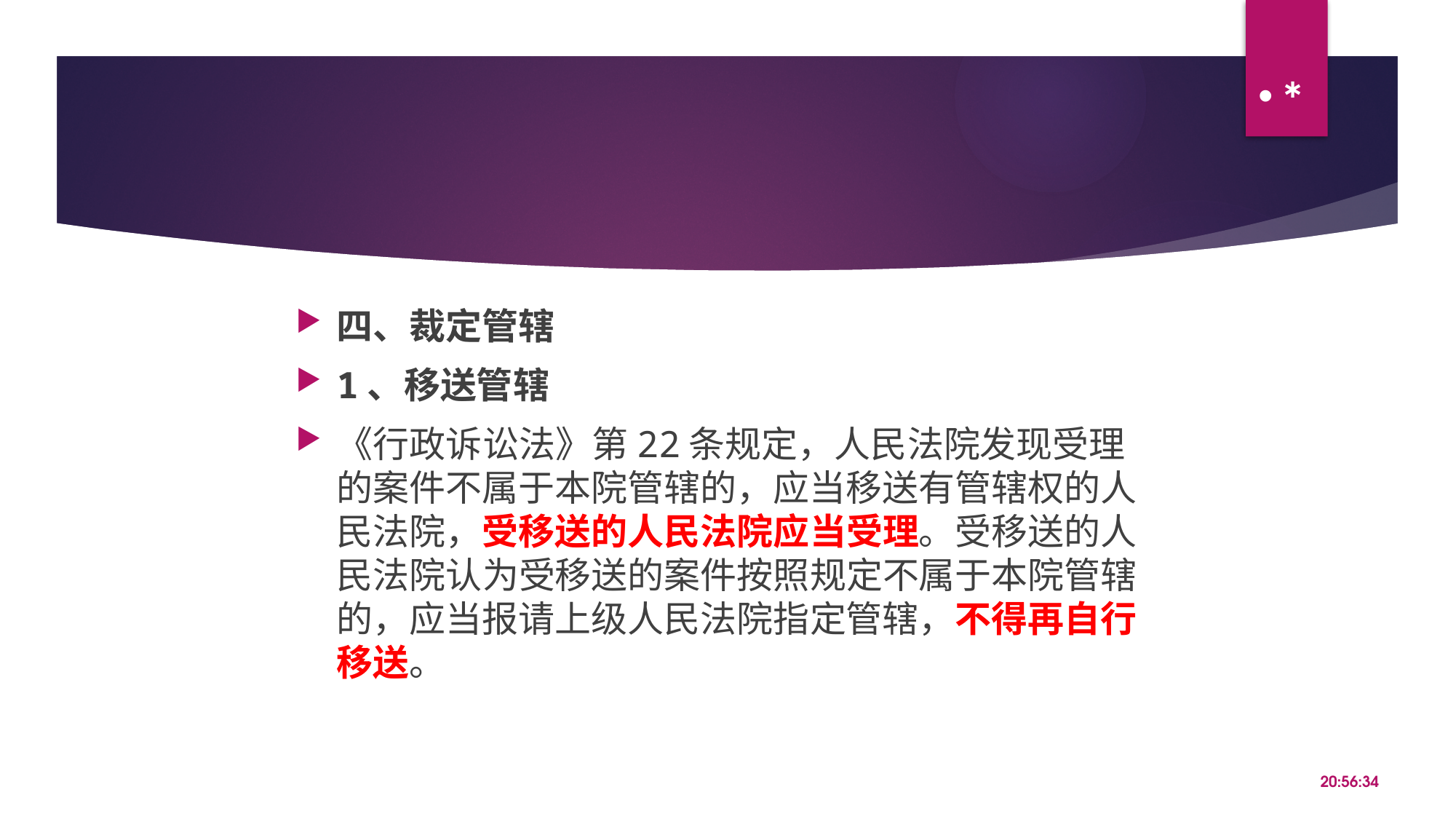

*
#
四、裁定管辖
1、移送管辖
《行政诉讼法》第22条规定，人民法院发现受理的案件不属于本院管辖的，应当移送有管辖权的人民法院，受移送的人民法院应当受理。受移送的人民法院认为受移送的案件按照规定不属于本院管辖的，应当报请上级人民法院指定管辖，不得再自行移送。

20:56:34